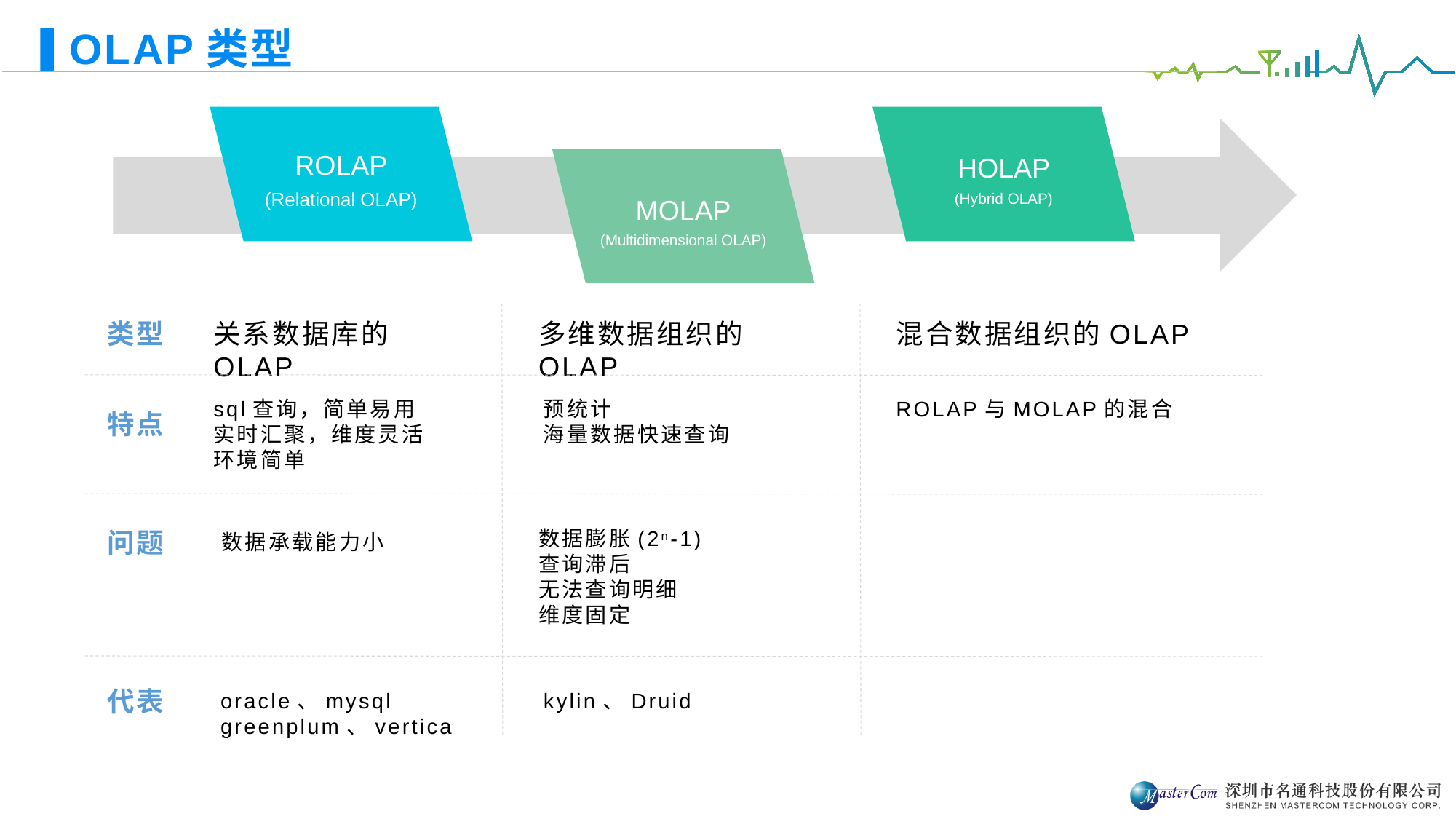

# OLAP类型
ROLAP
(Relational OLAP)
HOLAP
(Hybrid OLAP)

MOLAP
(Multidimensional OLAP)
类型
关系数据库的OLAP
多维数据组织的OLAP
混合数据组织的OLAP
sql查询，简单易用
实时汇聚，维度灵活
环境简单
预统计
海量数据快速查询
ROLAP与MOLAP的混合
特点
问题
数据膨胀(2n-1)
查询滞后
无法查询明细
维度固定
数据承载能力小
代表
oracle、mysql
greenplum、vertica
kylin、Druid